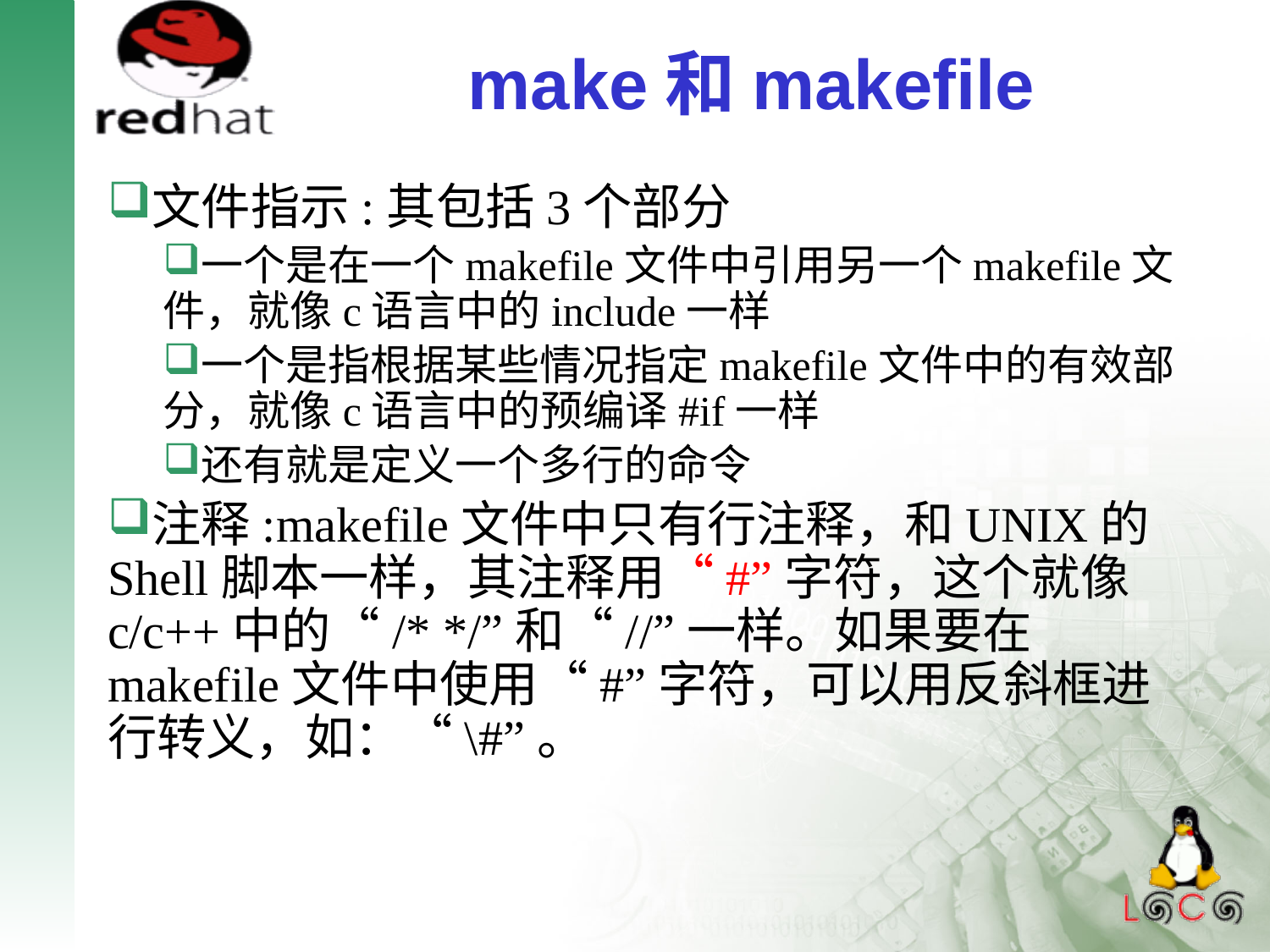

# make和makefile
文件指示:其包括3个部分
一个是在一个makefile文件中引用另一个makefile文件，就像c语言中的include一样
一个是指根据某些情况指定makefile文件中的有效部分，就像c语言中的预编译#if一样
还有就是定义一个多行的命令
注释:makefile文件中只有行注释，和UNIX的Shell脚本一样，其注释用“#”字符，这个就像c/c++中的“/* */”和“//”一样。如果要在makefile文件中使用“#”字符，可以用反斜框进行转义，如：“\#”。